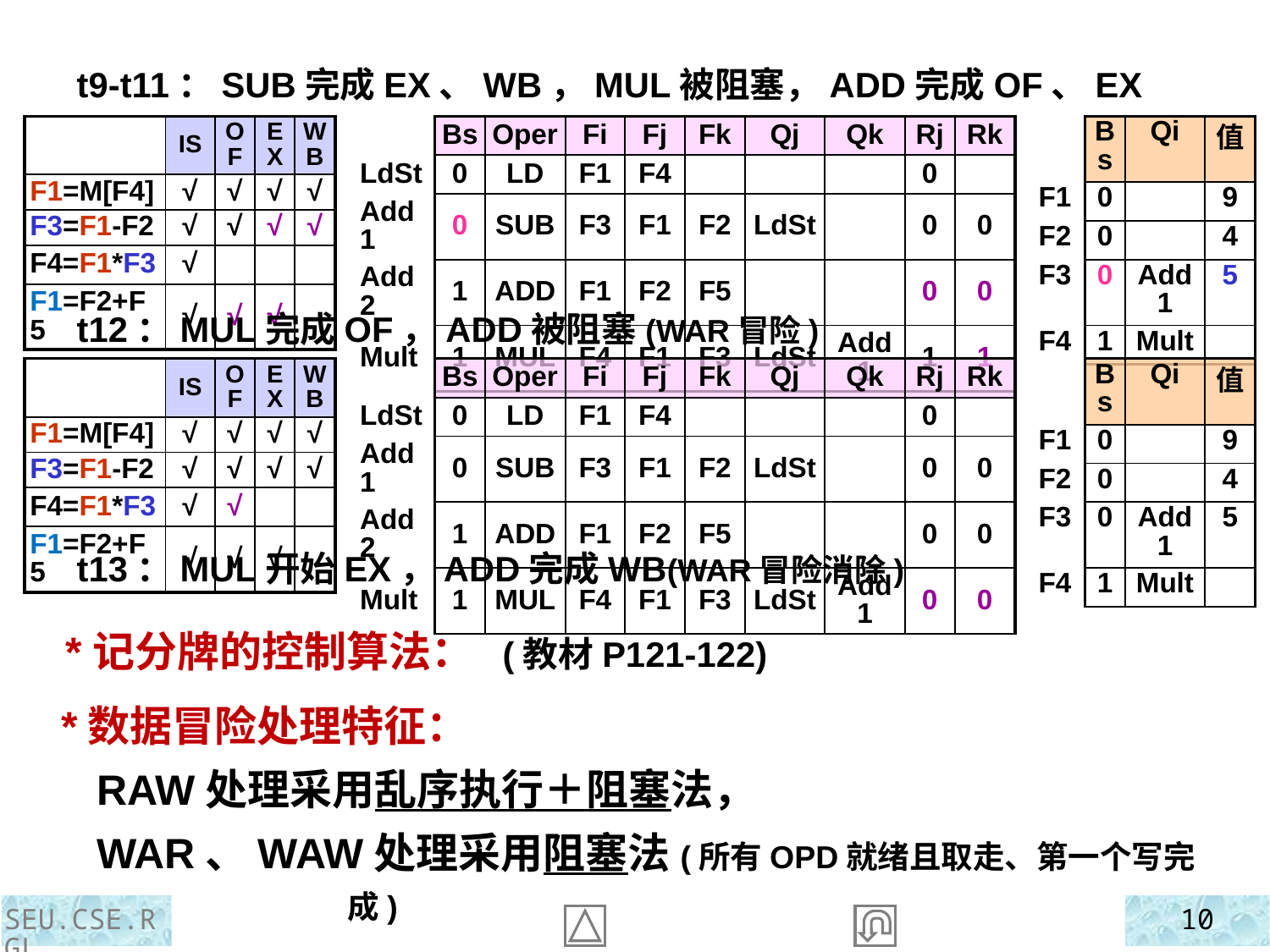

t9-t11：SUB完成EX、WB，MUL被阻塞，ADD完成OF、EX
|  | IS | OF | EX | WB |
| --- | --- | --- | --- | --- |
| F1=M[F4] | √ | √ | √ | √ |
| F3=F1-F2 | √ | √ | √ | √ |
| F4=F1\*F3 | √ |  |  |  |
| F1=F2+F5 | √ | √ | √ |  |
|  | Bs | Oper | Fi | Fj | Fk | Qj | Qk | Rj | Rk |
| --- | --- | --- | --- | --- | --- | --- | --- | --- | --- |
| LdSt | 0 | LD | F1 | F4 |  |  |  | 0 |  |
| Add1 | 0 | SUB | F3 | F1 | F2 | LdSt |  | 0 | 0 |
| Add2 | 1 | ADD | F1 | F2 | F5 |  |  | 0 | 0 |
| Mult | 1 | MUL | F4 | F1 | F3 | LdSt | Add1 | 1 | 1 |
|  | Bs | Qi | 值 |
| --- | --- | --- | --- |
| F1 | 0 |  | 9 |
| F2 | 0 |  | 4 |
| F3 | 0 | Add1 | 5 |
| F4 | 1 | Mult |  |
   t12：MUL完成OF，ADD被阻塞(WAR冒险)
|  | IS | OF | EX | WB |
| --- | --- | --- | --- | --- |
| F1=M[F4] | √ | √ | √ | √ |
| F3=F1-F2 | √ | √ | √ | √ |
| F4=F1\*F3 | √ | √ |  |  |
| F1=F2+F5 | √ | √ | √ |  |
|  | Bs | Oper | Fi | Fj | Fk | Qj | Qk | Rj | Rk |
| --- | --- | --- | --- | --- | --- | --- | --- | --- | --- |
| LdSt | 0 | LD | F1 | F4 |  |  |  | 0 |  |
| Add1 | 0 | SUB | F3 | F1 | F2 | LdSt |  | 0 | 0 |
| Add2 | 1 | ADD | F1 | F2 | F5 |  |  | 0 | 0 |
| Mult | 1 | MUL | F4 | F1 | F3 | LdSt | Add1 | 0 | 0 |
|  | Bs | Qi | 值 |
| --- | --- | --- | --- |
| F1 | 0 |  | 9 |
| F2 | 0 |  | 4 |
| F3 | 0 | Add1 | 5 |
| F4 | 1 | Mult |  |
   t13：MUL开始EX，ADD完成WB(WAR冒险消除)
  *记分牌的控制算法：  (教材P121-122)
  *数据冒险处理特征：
     RAW处理采用乱序执行＋阻塞法，
     WAR、WAW处理采用阻塞法(所有OPD就绪且取走、第一个写完成)
SEU.CSE.RGL
10